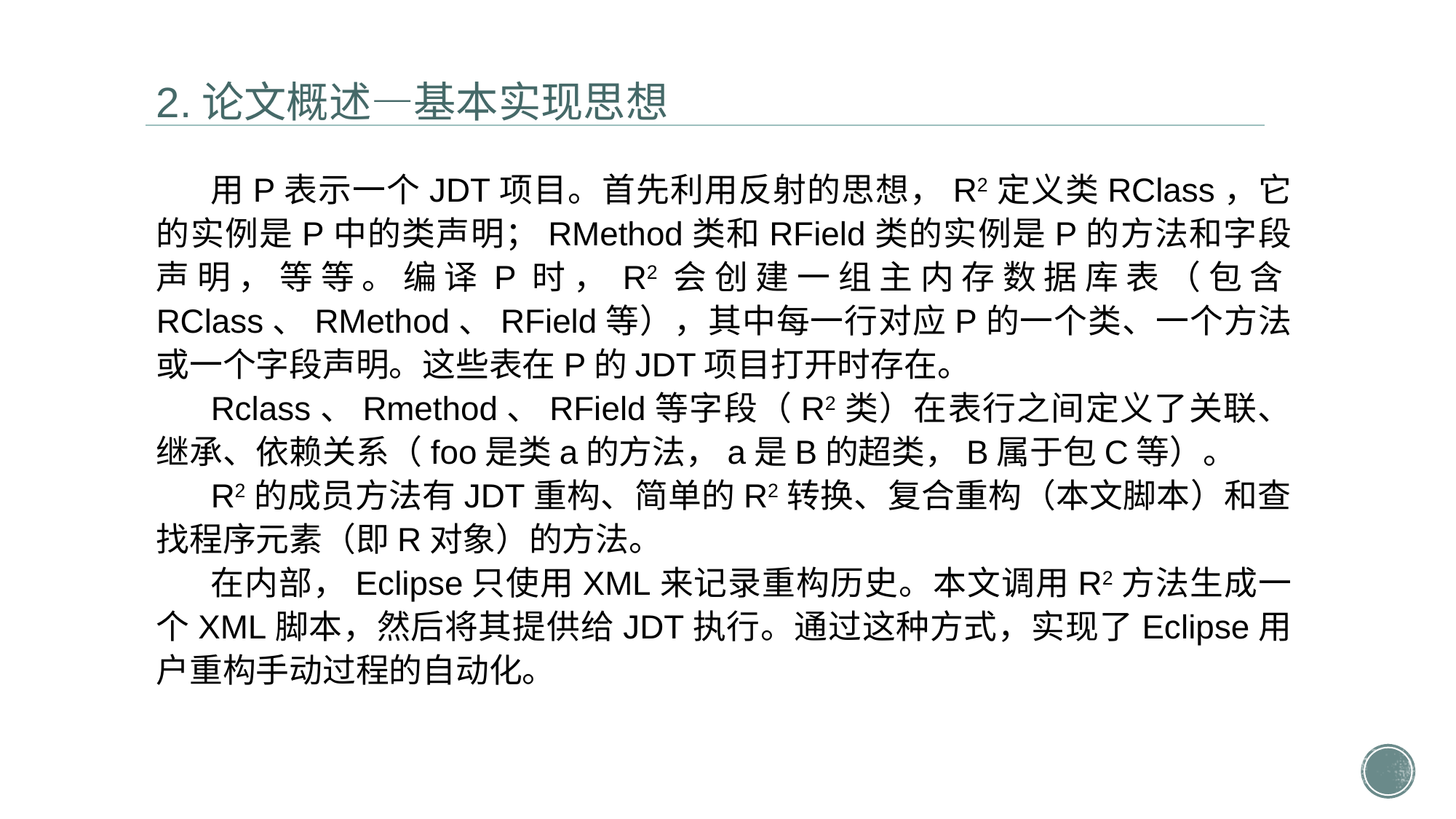

2.论文概述—基本实现思想
用P表示一个JDT项目。首先利用反射的思想，R2定义类RClass，它的实例是P中的类声明；RMethod类和RField类的实例是P的方法和字段声明，等等。编译P时，R2会创建一组主内存数据库表（包含RClass、RMethod、RField等），其中每一行对应P的一个类、一个方法或一个字段声明。这些表在P的JDT项目打开时存在。
Rclass、Rmethod、RField等字段（R2类）在表行之间定义了关联、继承、依赖关系（foo是类a的方法，a是B的超类，B属于包C等）。
R2的成员方法有JDT重构、简单的R2转换、复合重构（本文脚本）和查找程序元素（即R对象）的方法。
在内部，Eclipse只使用XML来记录重构历史。本文调用R2方法生成一个XML脚本，然后将其提供给JDT执行。通过这种方式，实现了Eclipse用户重构手动过程的自动化。